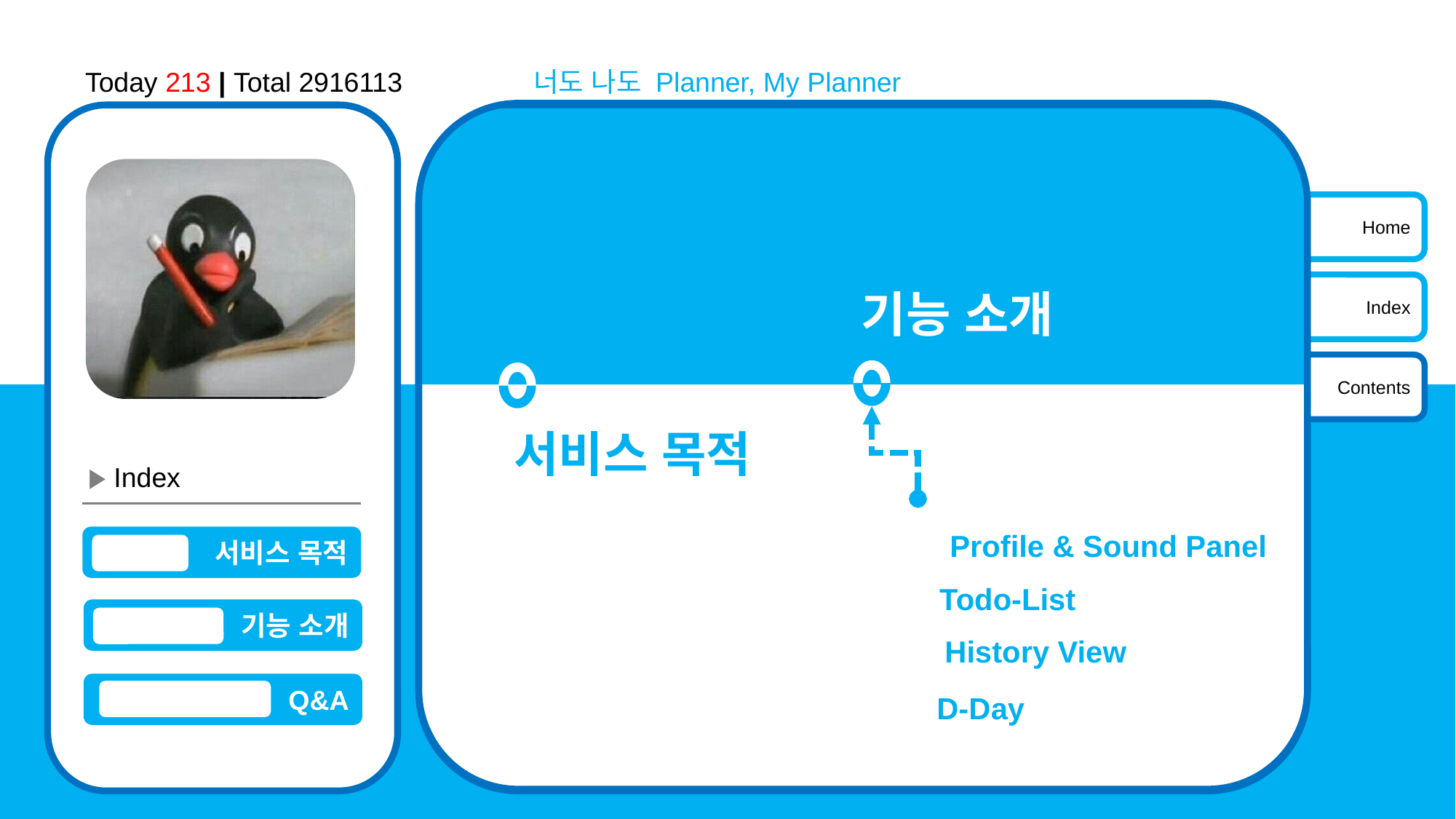

Today 213 | Total 2916113
너도 나도 Planner, My Planner

Home
Index
기능 소개
Contents

서비스 목적
▶ Index
Profile & Sound Panel
서비스 목적

Todo-List
기능 소개

History View
Q&A

D-Day